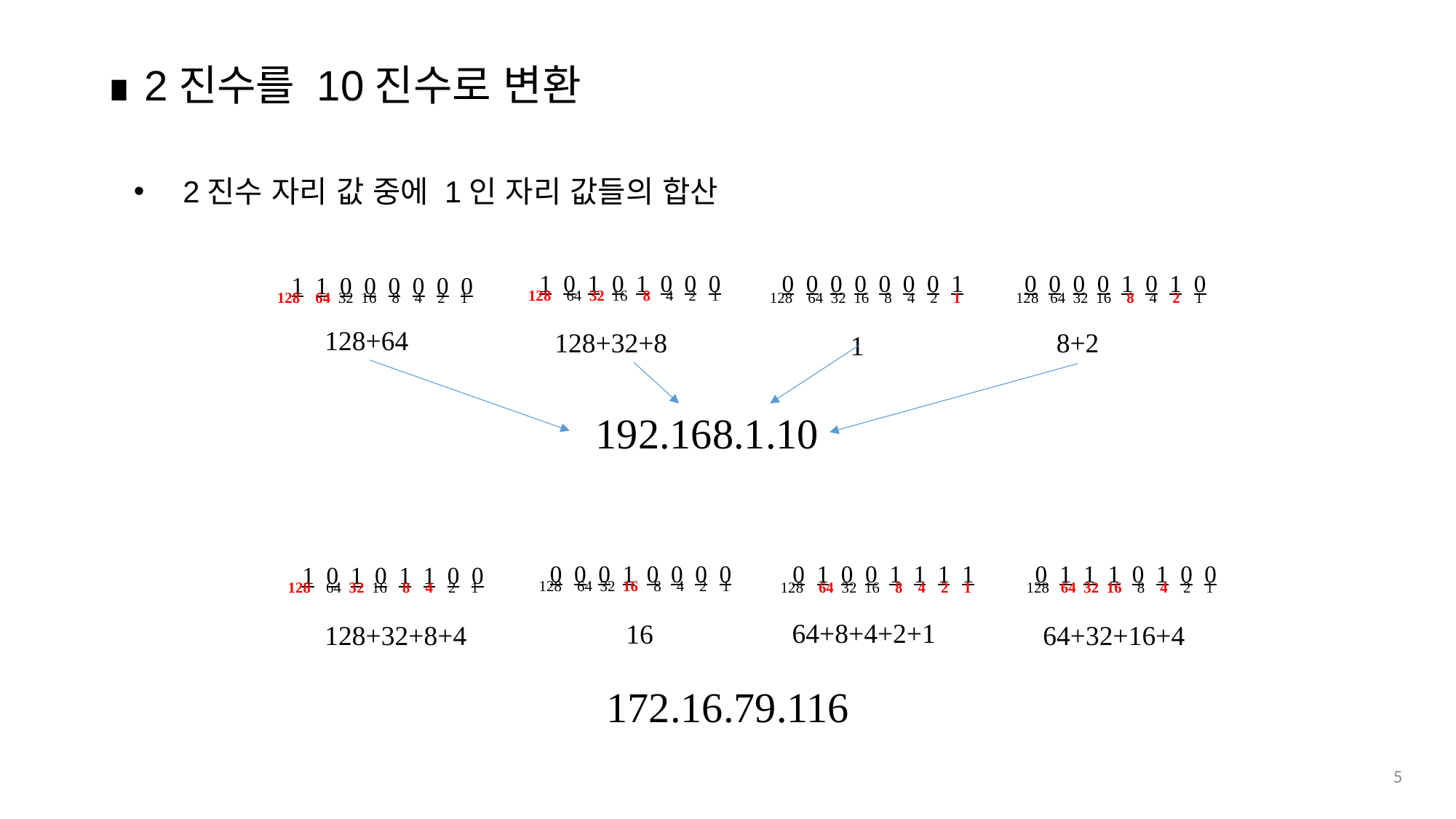

# ∎ 2진수를 10진수로 변환
 2진수 자리 값 중에 1인 자리 값들의 합산
 1  0  1  0  1  0  0  0
 0  0  0  0  0  0  0  1
 0  0  0  0  1  0  1  0
 1  1  0  0  0  0  0  0
 128    64  32  16    8    4    2    1
 128    64  32  16    8    4    2    1
 128    64  32  16    8    4    2    1
 128   64  32  16    8    4    2    1
128+64
128+32+8
8+2
1
192.168.1.10
 0  0  0  1  0  0  0  0
 0  1  0  0  1  1  1  1
 0  1  1  1  0  1  0  0
 1  0  1  0  1  1  0  0
 128    64  32  16    8    4    2    1
 128    64  32  16    8    4    2    1
 128    64  32  16    8    4    2    1
 128   64  32  16    8    4    2    1
64+8+4+2+1
  16
    128+32+8+4
  64+32+16+4
172.16.79.116
5